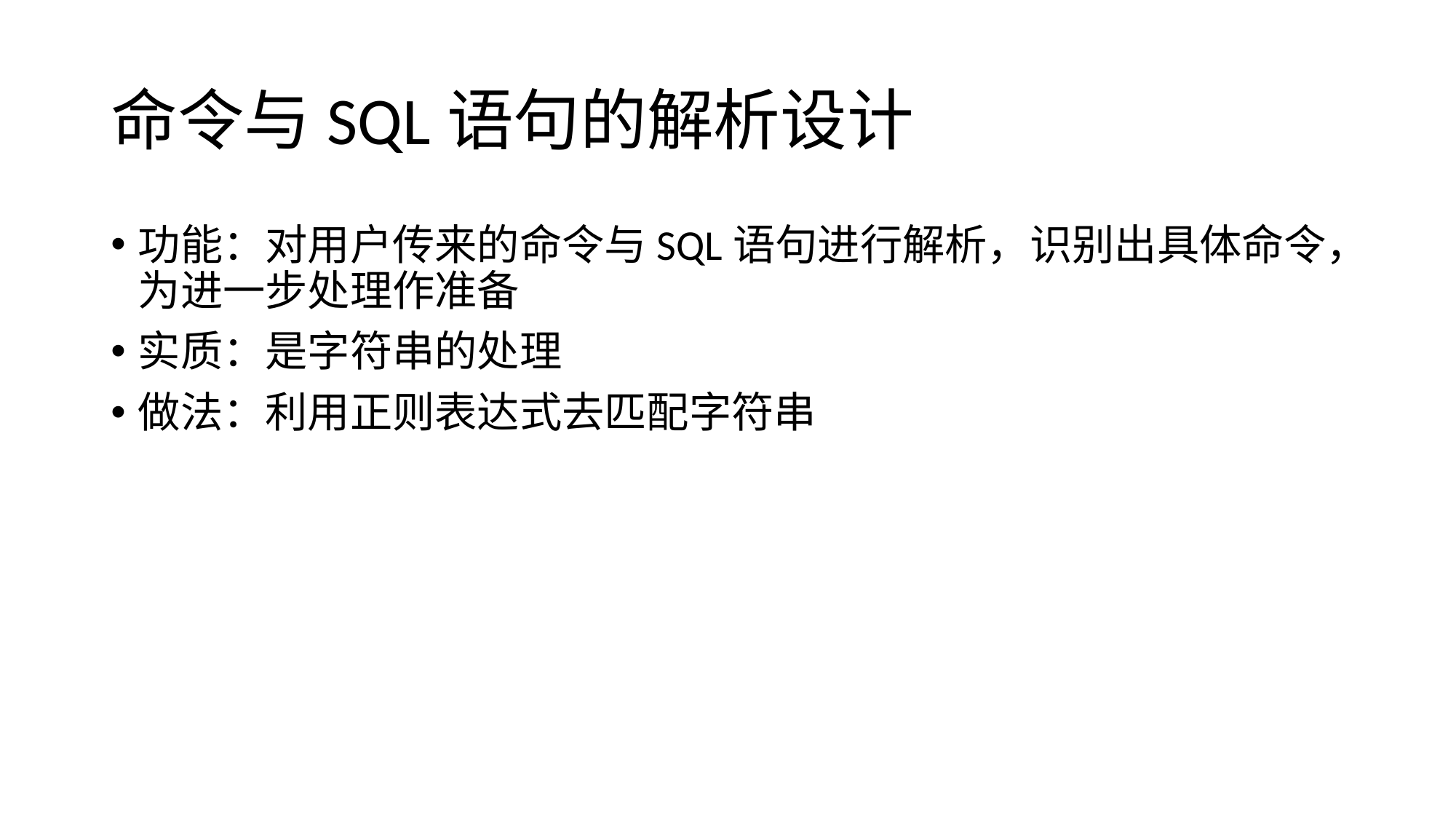

# 命令与SQL语句的解析设计
功能：对用户传来的命令与SQL语句进行解析，识别出具体命令，为进一步处理作准备
实质：是字符串的处理
做法：利用正则表达式去匹配字符串